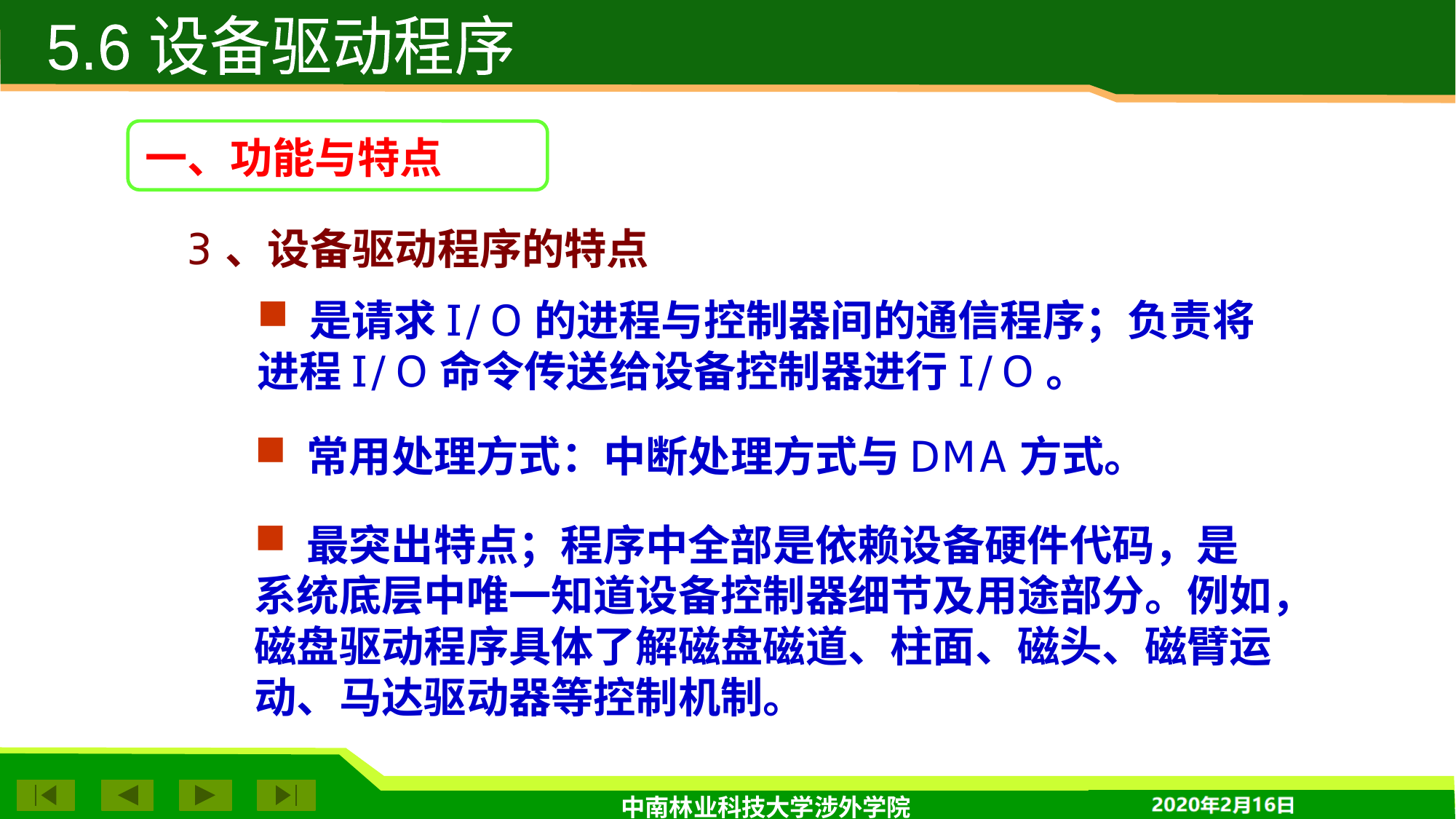

5.6 设备驱动程序

一、功能与特点
3、设备驱动程序的特点
 是请求I/O的进程与控制器间的通信程序；负责将进程I/O命令传送给设备控制器进行I/O。
 常用处理方式：中断处理方式与DMA方式。
 最突出特点；程序中全部是依赖设备硬件代码，是系统底层中唯一知道设备控制器细节及用途部分。例如，磁盘驱动程序具体了解磁盘磁道、柱面、磁头、磁臂运动、马达驱动器等控制机制。